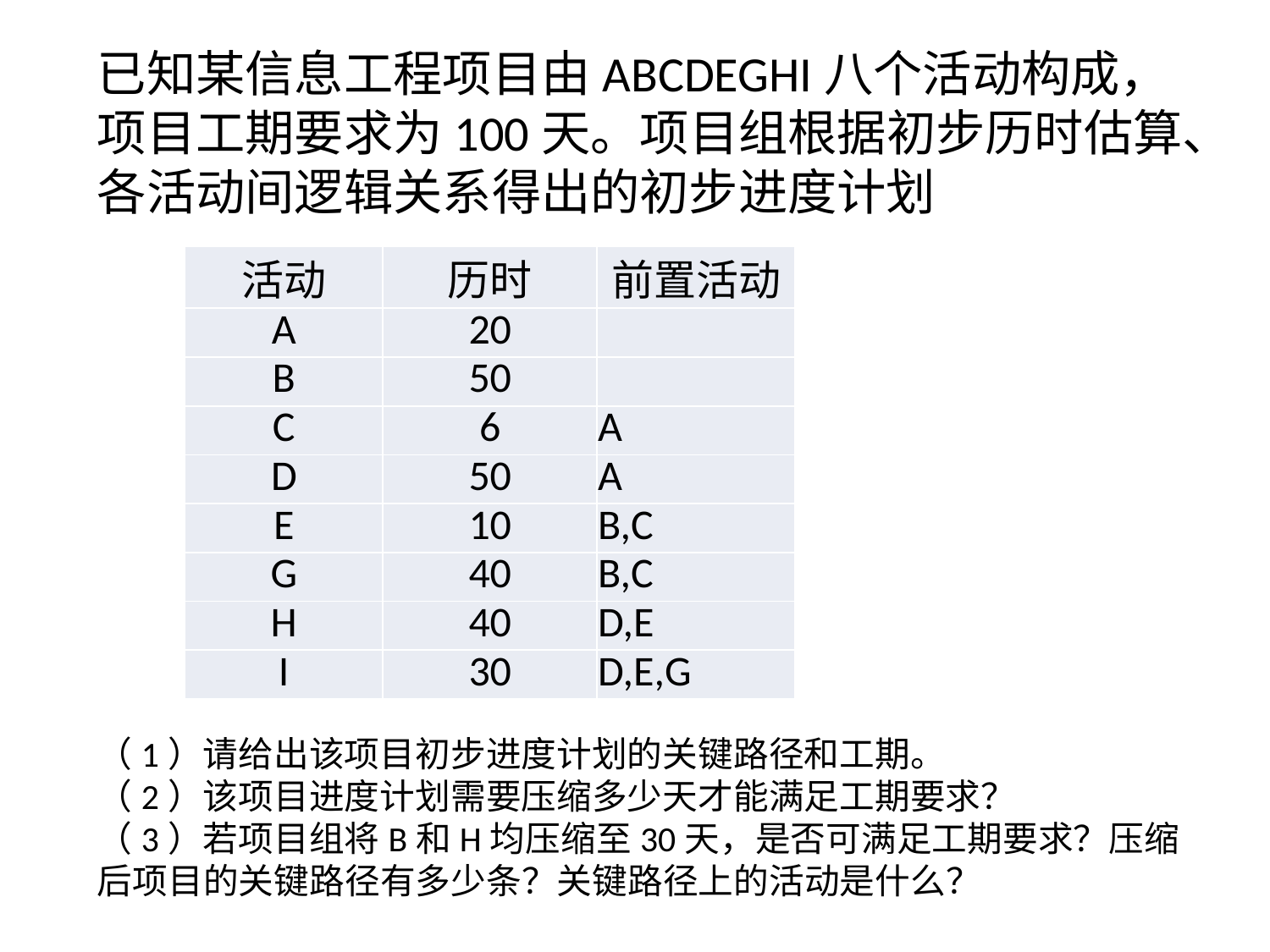

已知某信息工程项目由ABCDEGHI八个活动构成，项目工期要求为100天。项目组根据初步历时估算、各活动间逻辑关系得出的初步进度计划
| 活动 | 历时 | 前置活动 |
| --- | --- | --- |
| A | 20 |  |
| B | 50 |  |
| C | 6 | A |
| D | 50 | A |
| E | 10 | B,C |
| G | 40 | B,C |
| H | 40 | D,E |
| I | 30 | D,E,G |
（1）请给出该项目初步进度计划的关键路径和工期。
（2）该项目进度计划需要压缩多少天才能满足工期要求？
（3）若项目组将B和H均压缩至30天，是否可满足工期要求？压缩后项目的关键路径有多少条？关键路径上的活动是什么？